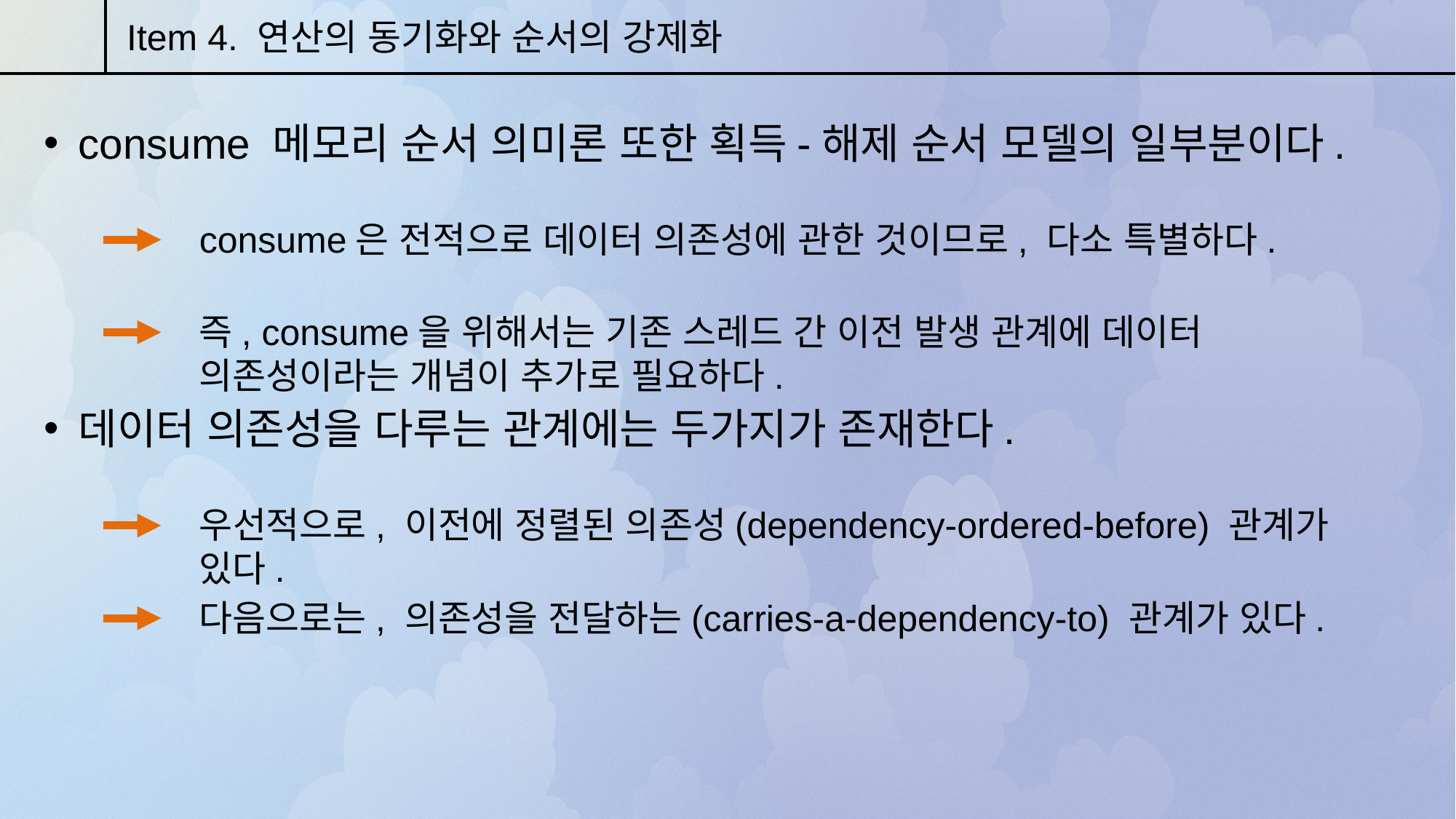

Item 4. 연산의 동기화와 순서의 강제화
consume 메모리 순서 의미론 또한 획득-해제 순서 모델의 일부분이다.
consume은 전적으로 데이터 의존성에 관한 것이므로, 다소 특별하다.
즉, consume을 위해서는 기존 스레드 간 이전 발생 관계에 데이터 의존성이라는 개념이 추가로 필요하다.
데이터 의존성을 다루는 관계에는 두가지가 존재한다.
우선적으로, 이전에 정렬된 의존성(dependency-ordered-before) 관계가 있다.
다음으로는, 의존성을 전달하는(carries-a-dependency-to) 관계가 있다.